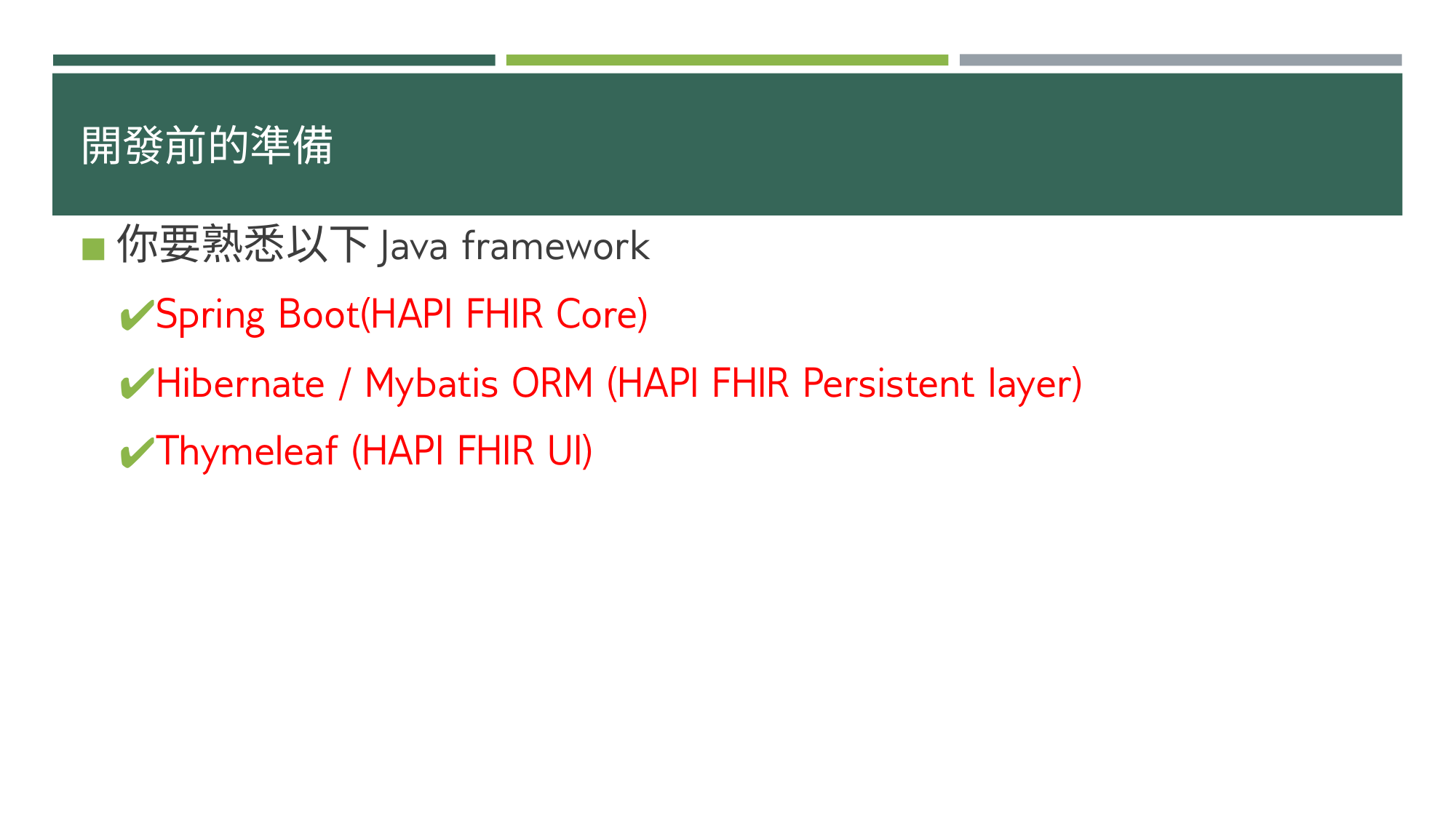

# 開發前的準備
你要熟悉以下Java framework
Spring Boot(HAPI FHIR Core)
Hibernate / Mybatis ORM (HAPI FHIR Persistent layer)
Thymeleaf (HAPI FHIR UI)